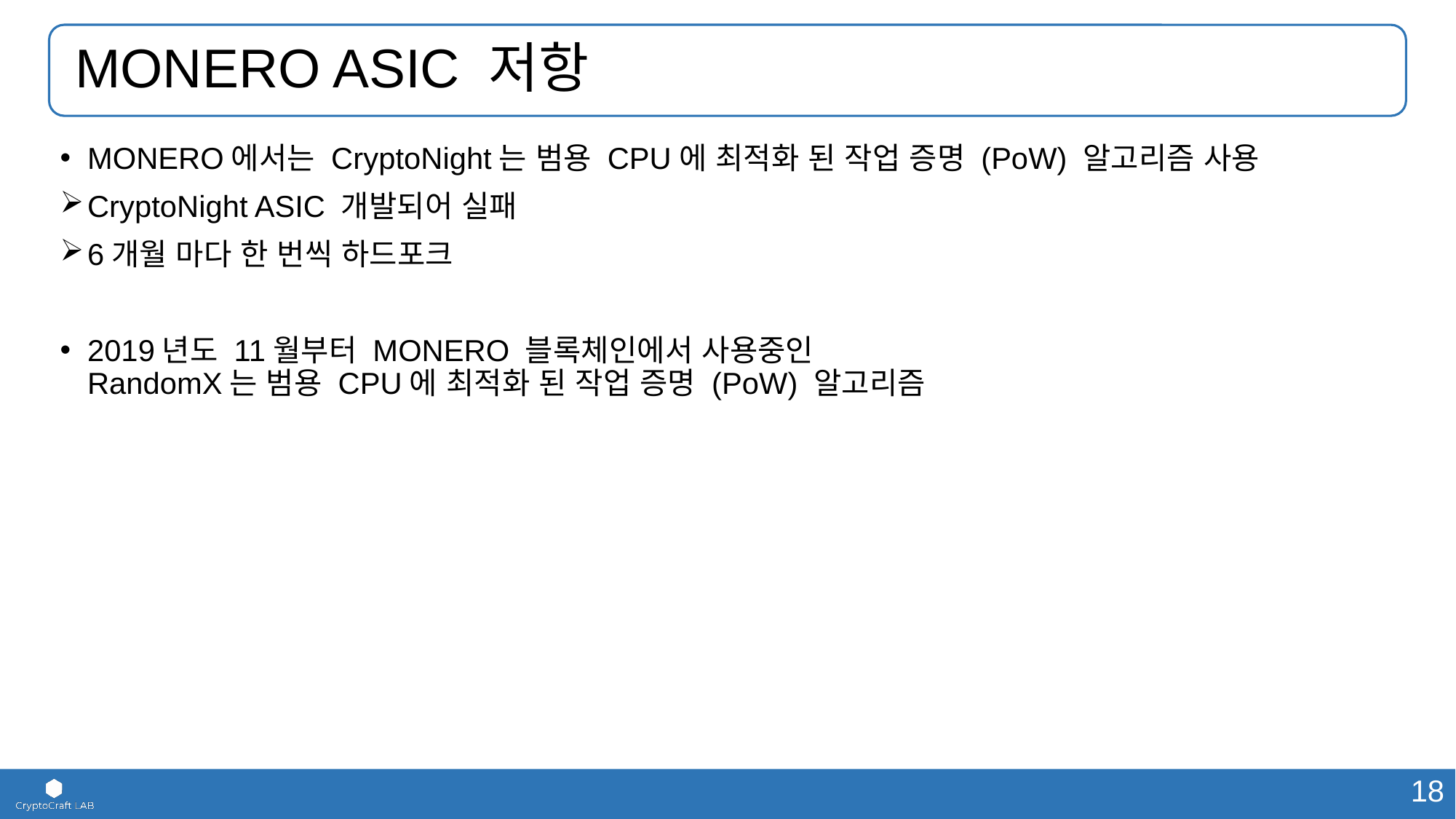

# MONERO ASIC 저항
MONERO에서는 CryptoNight는 범용 CPU에 최적화 된 작업 증명 (PoW) 알고리즘 사용
CryptoNight ASIC 개발되어 실패
6개월 마다 한 번씩 하드포크

2019년도 11월부터 MONERO 블록체인에서 사용중인
RandomX는 범용 CPU에 최적화 된 작업 증명 (PoW) 알고리즘